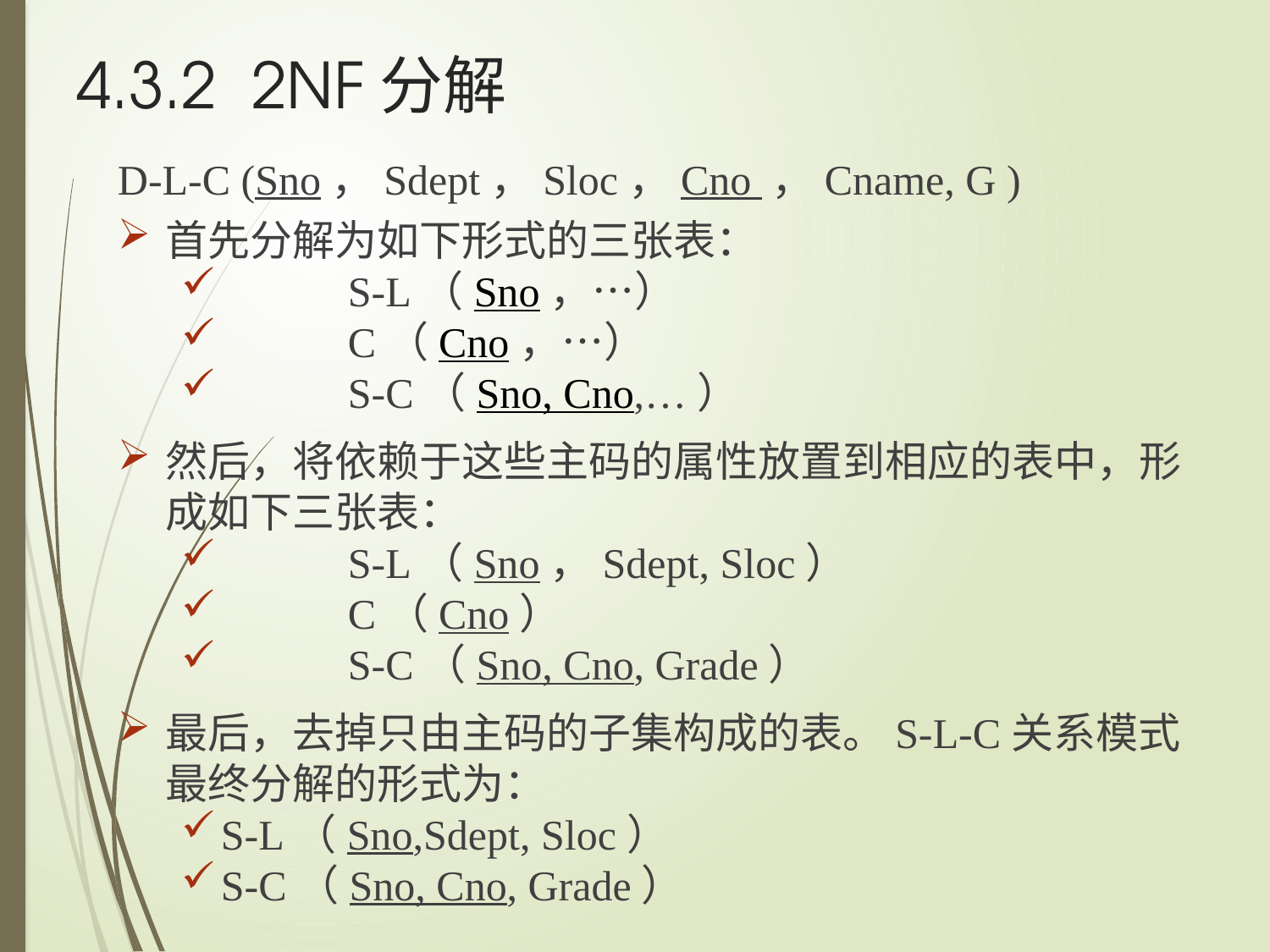

# 4.3.2  2NF分解
D-L-C (Sno，Sdept，Sloc，Cno ，Cname, G )
首先分解为如下形式的三张表：
	S-L（Sno，…）
	C（Cno，…）
	S-C（Sno, Cno,…）
然后，将依赖于这些主码的属性放置到相应的表中，形成如下三张表：
	S-L（Sno，Sdept, Sloc）
	C（Cno）
	S-C（Sno, Cno, Grade）
最后，去掉只由主码的子集构成的表。S-L-C关系模式最终分解的形式为：
S-L（Sno,Sdept, Sloc）
S-C（Sno, Cno, Grade）